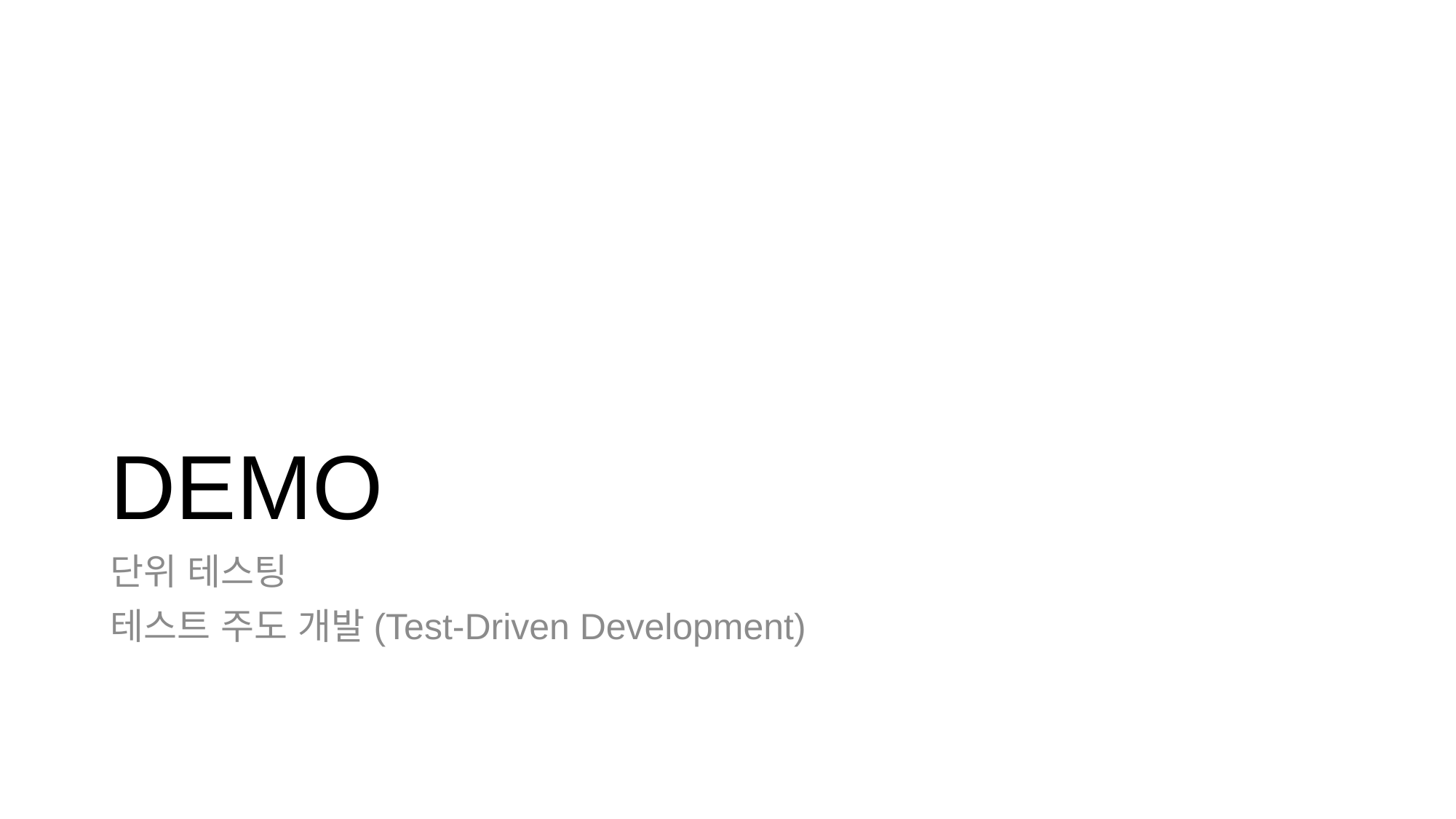

# DEMO
단위 테스팅
테스트 주도 개발(Test-Driven Development)